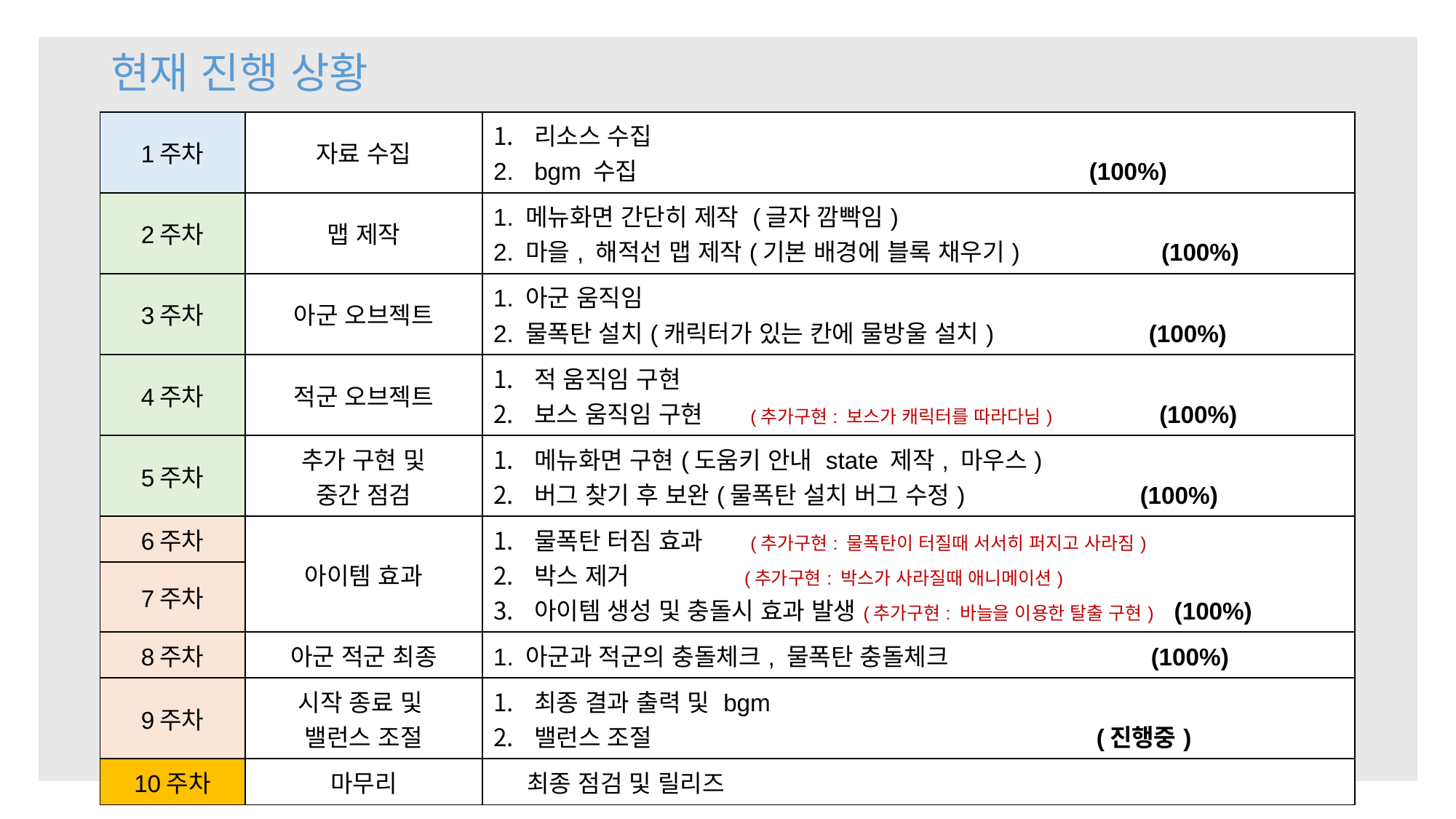

# 현재 진행 상황
| 1주차 | 자료 수집 | 리소스 수집 bgm 수집 (100%) |
| --- | --- | --- |
| 2주차 | 맵 제작 | 1. 메뉴화면 간단히 제작 (글자 깜빡임) 2. 마을, 해적선 맵 제작(기본 배경에 블록 채우기) (100%) |
| 3주차 | 아군 오브젝트 | 1. 아군 움직임 2. 물폭탄 설치(캐릭터가 있는 칸에 물방울 설치) (100%) |
| 4주차 | 적군 오브젝트 | 적 움직임 구현 보스 움직임 구현 (추가구현: 보스가 캐릭터를 따라다님) (100%) |
| 5주차 | 추가 구현 및 중간 점검 | 메뉴화면 구현(도움키 안내 state 제작, 마우스) 버그 찾기 후 보완(물폭탄 설치 버그 수정) (100%) |
| 6주차 | 아이템 효과 | 물폭탄 터짐 효과 (추가구현: 물폭탄이 터질때 서서히 퍼지고 사라짐) 박스 제거 (추가구현: 박스가 사라질때 애니메이션) 아이템 생성 및 충돌시 효과 발생(추가구현: 바늘을 이용한 탈출 구현) (100%) |
| 7주차 |  |  |
| 8주차 | 아군 적군 최종 | 1. 아군과 적군의 충돌체크, 물폭탄 충돌체크 (100%) |
| 9주차 | 시작 종료 및 밸런스 조절 | 최종 결과 출력 및 bgm 밸런스 조절 (진행중) |
| 10주차 | 마무리 | 최종 점검 및 릴리즈 |